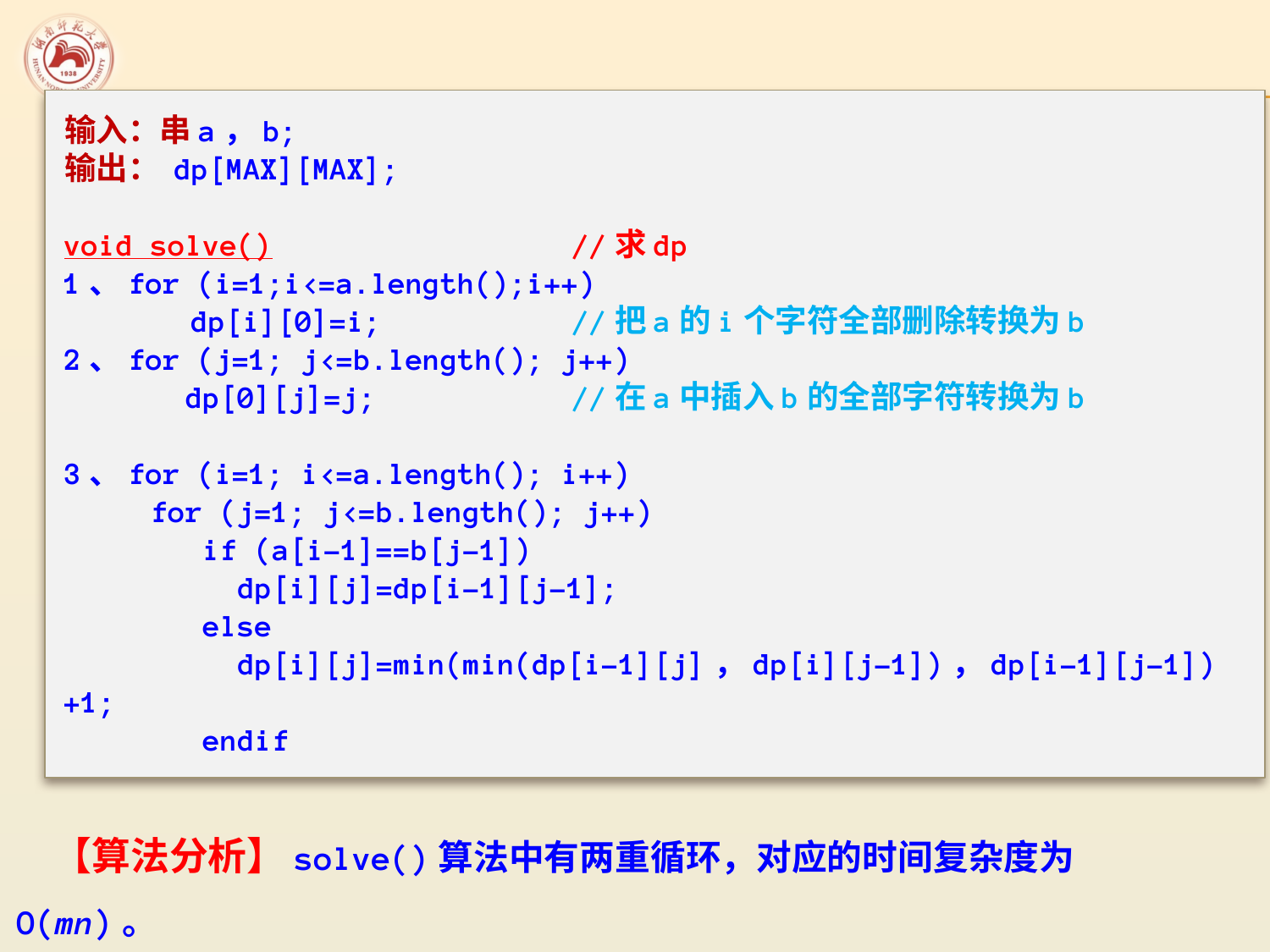

输入：串a，b;
输出： dp[MAX][MAX];
void solve()			//求dp
1、for (i=1;i<=a.length();i++)
	dp[i][0]=i; 		//把a的i个字符全部删除转换为b
2、for (j=1; j<=b.length(); j++)
       dp[0][j]=j;		//在a中插入b的全部字符转换为b
3、for (i=1; i<=a.length(); i++)
     for (j=1; j<=b.length(); j++)
        if (a[i-1]==b[j-1])
          dp[i][j]=dp[i-1][j-1];
        else
          dp[i][j]=min(min(dp[i-1][j]，dp[i][j-1])，dp[i-1][j-1])+1;
        endif
   【算法分析】solve()算法中有两重循环，对应的时间复杂度为O(mn)。